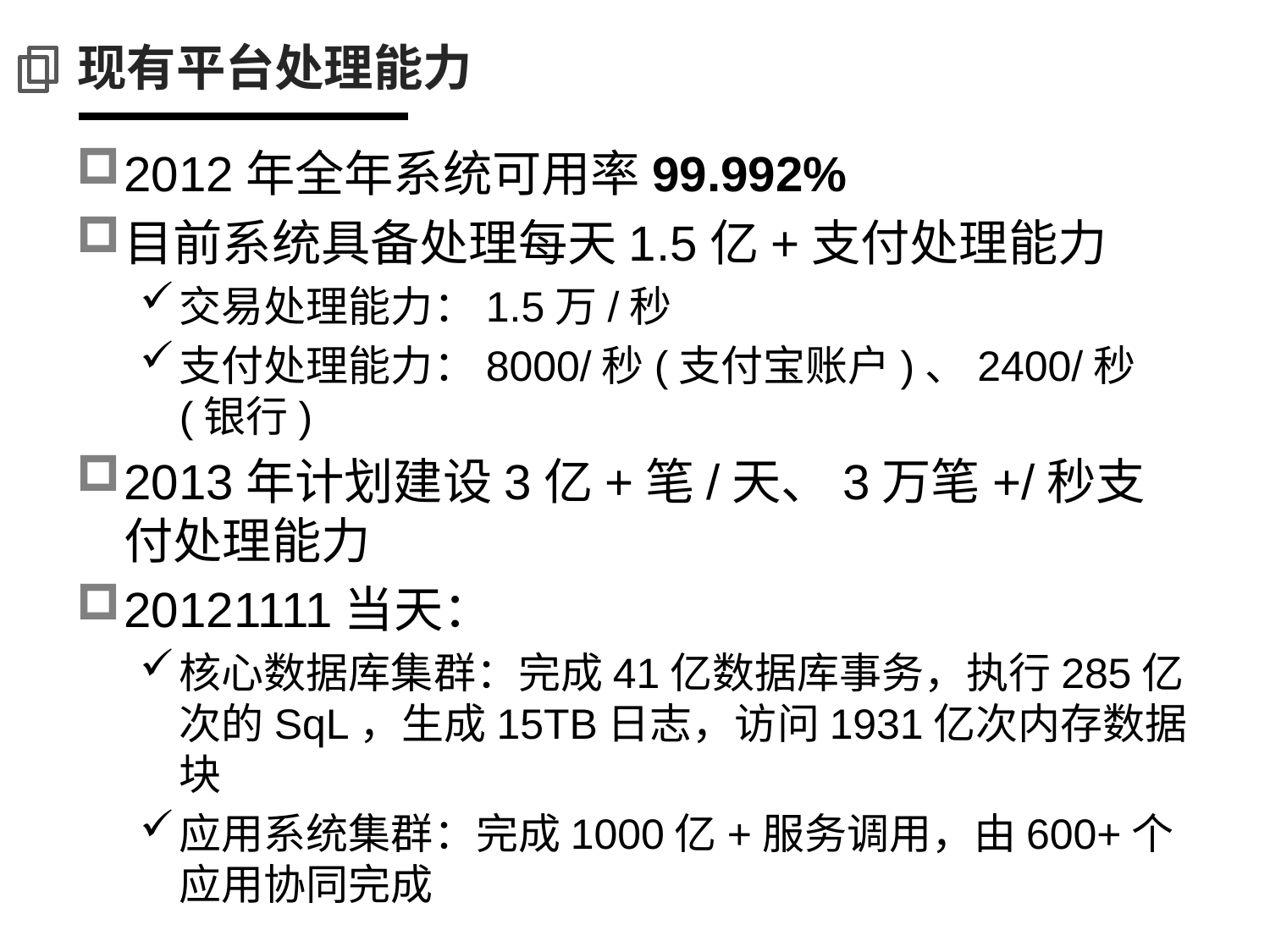

# 现有平台处理能力
2012年全年系统可用率99.992%
目前系统具备处理每天1.5亿+支付处理能力
交易处理能力：1.5万/秒
支付处理能力：8000/秒(支付宝账户)、2400/秒(银行)
2013年计划建设3亿+笔/天、3万笔+/秒支付处理能力
20121111当天：
核心数据库集群：完成41亿数据库事务，执行285亿次的SqL，生成15TB日志，访问1931亿次内存数据块
应用系统集群：完成1000亿+服务调用，由600+个应用协同完成